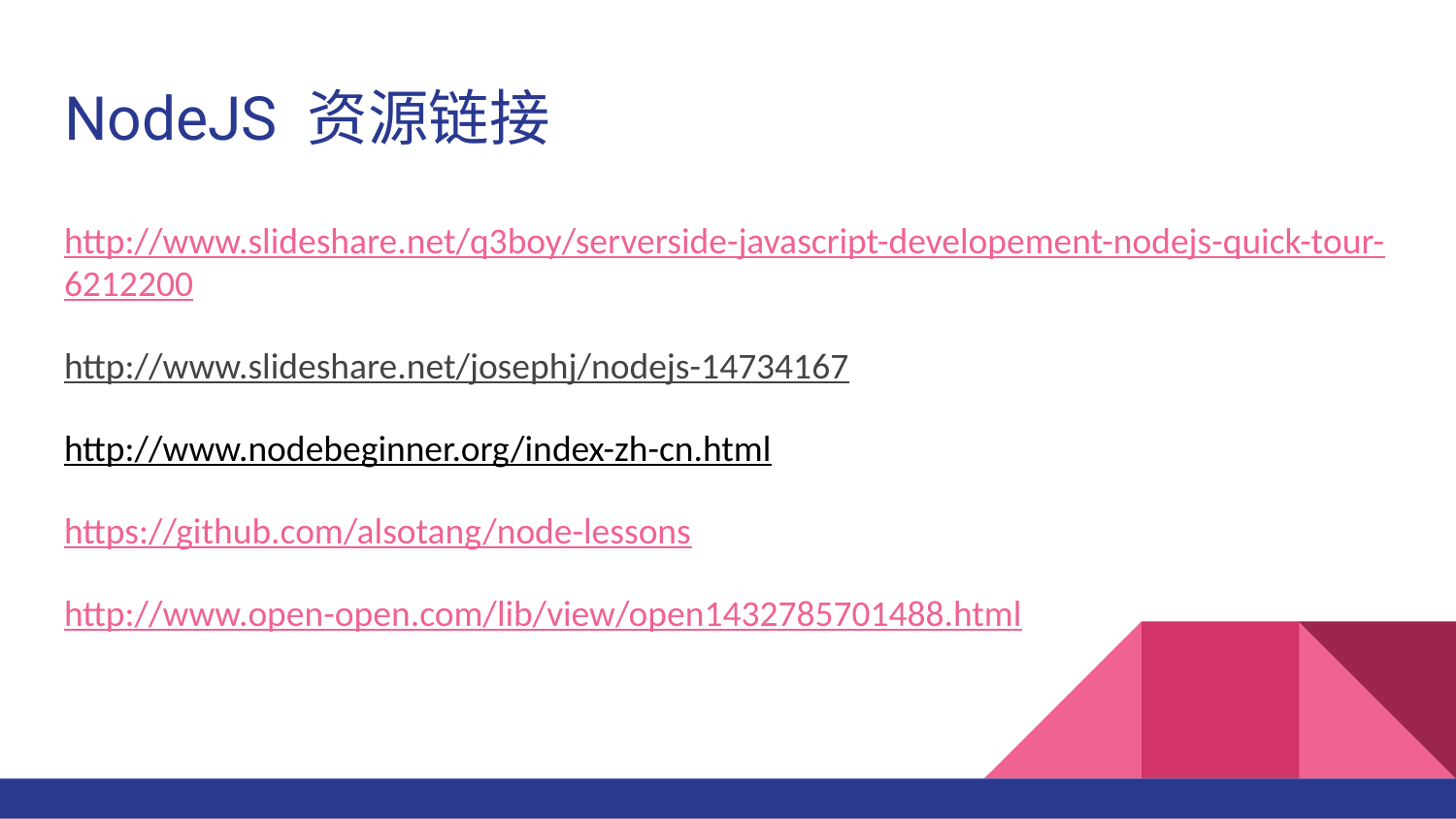

# NodeJS 资源链接
http://www.slideshare.net/q3boy/serverside-javascript-developement-nodejs-quick-tour-6212200
http://www.slideshare.net/josephj/nodejs-14734167
http://www.nodebeginner.org/index-zh-cn.html
https://github.com/alsotang/node-lessons
http://www.open-open.com/lib/view/open1432785701488.html